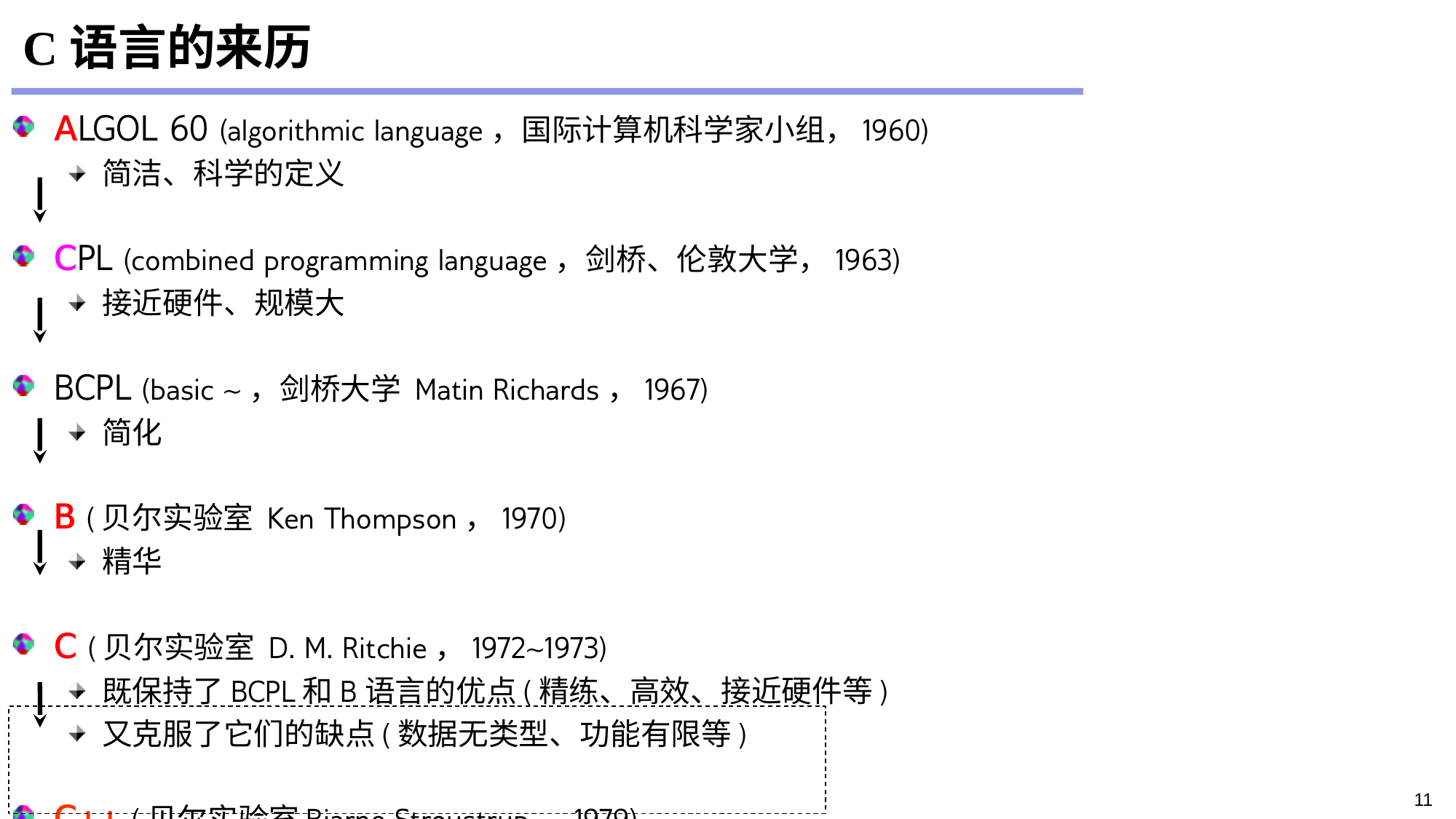

# C语言的来历
ALGOL 60 (algorithmic language，国际计算机科学家小组，1960)
简洁、科学的定义

CPL (combined programming language，剑桥、伦敦大学，1963)
接近硬件、规模大

BCPL (basic ~，剑桥大学 Matin Richards，1967)
简化

B (贝尔实验室 Ken Thompson，1970)
精华

C (贝尔实验室 D. M. Ritchie，1972~1973)
既保持了BCPL和B语言的优点(精练、高效、接近硬件等)
又克服了它们的缺点(数据无类型、功能有限等)

C++ (贝尔实验室Bjarne Stroustrup，1979)
为支持面向对象程序设计而设计(先是C with Class)

11